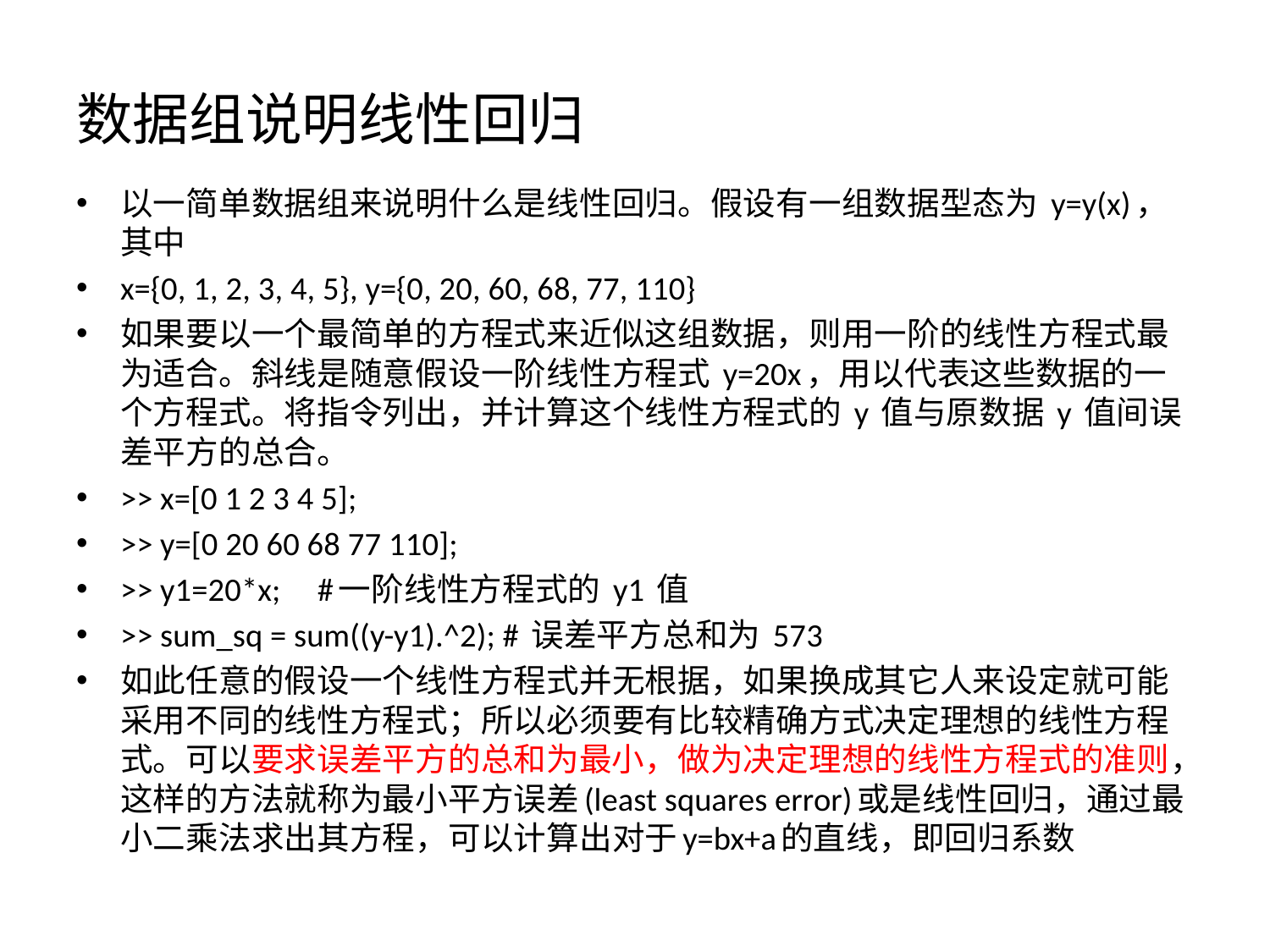

# 数据组说明线性回归
以一简单数据组来说明什么是线性回归。假设有一组数据型态为 y=y(x)，其中
x={0, 1, 2, 3, 4, 5}, y={0, 20, 60, 68, 77, 110}
如果要以一个最简单的方程式来近似这组数据，则用一阶的线性方程式最为适合。斜线是随意假设一阶线性方程式 y=20x，用以代表这些数据的一个方程式。将指令列出，并计算这个线性方程式的 y 值与原数据 y 值间误差平方的总合。
>> x=[0 1 2 3 4 5];
>> y=[0 20 60 68 77 110];
>> y1=20*x;     #一阶线性方程式的 y1 值
>> sum_sq = sum((y-y1).^2); # 误差平方总和为 573
如此任意的假设一个线性方程式并无根据，如果换成其它人来设定就可能采用不同的线性方程式；所以必须要有比较精确方式决定理想的线性方程式。可以要求误差平方的总和为最小，做为决定理想的线性方程式的准则，这样的方法就称为最小平方误差(least squares error)或是线性回归，通过最小二乘法求出其方程，可以计算出对于y=bx+a的直线，即回归系数